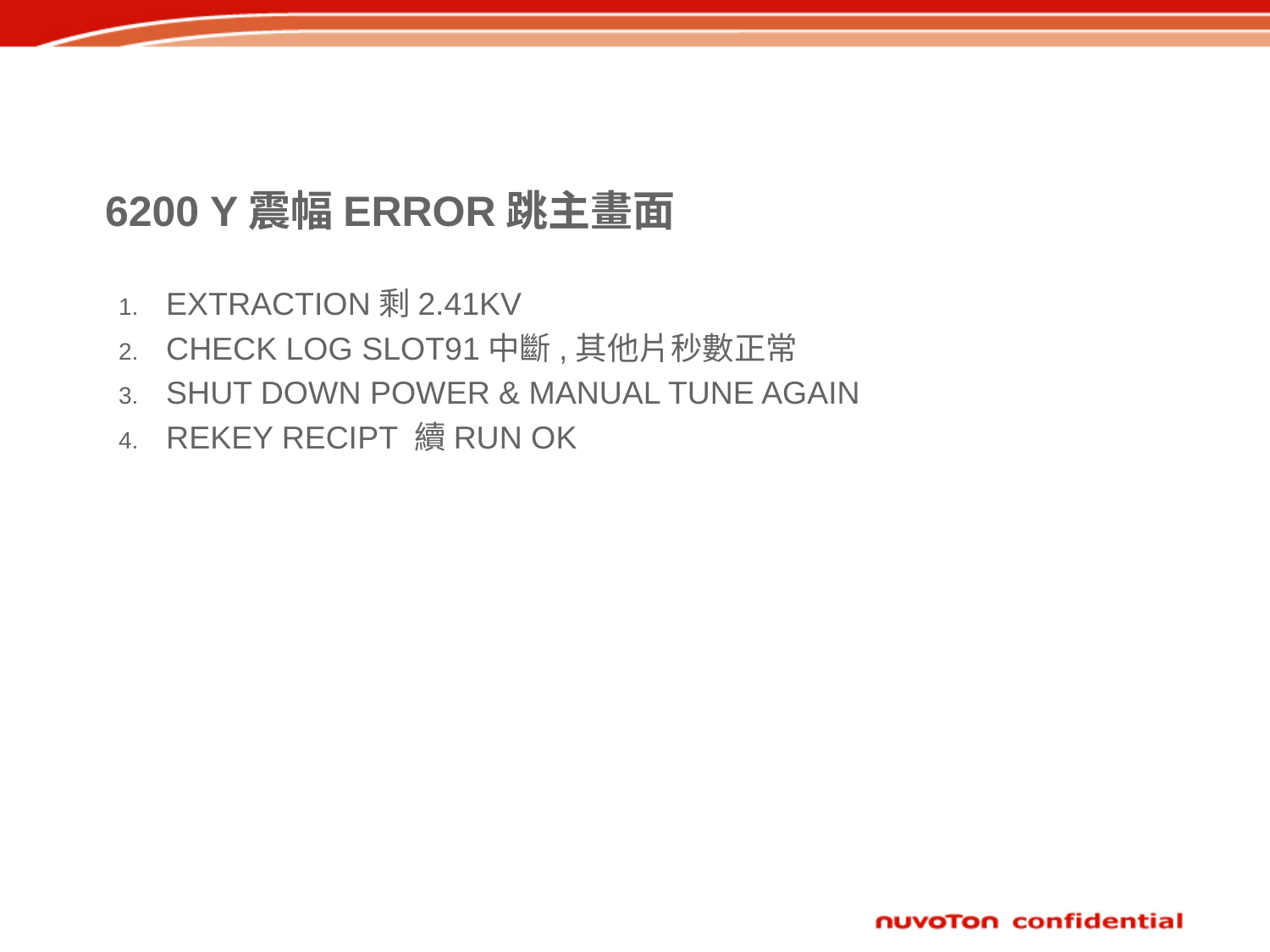

# 6200 Y震幅ERROR跳主畫面
EXTRACTION剩2.41KV
CHECK LOG SLOT91中斷,其他片秒數正常
SHUT DOWN POWER & MANUAL TUNE AGAIN
REKEY RECIPT 續RUN OK